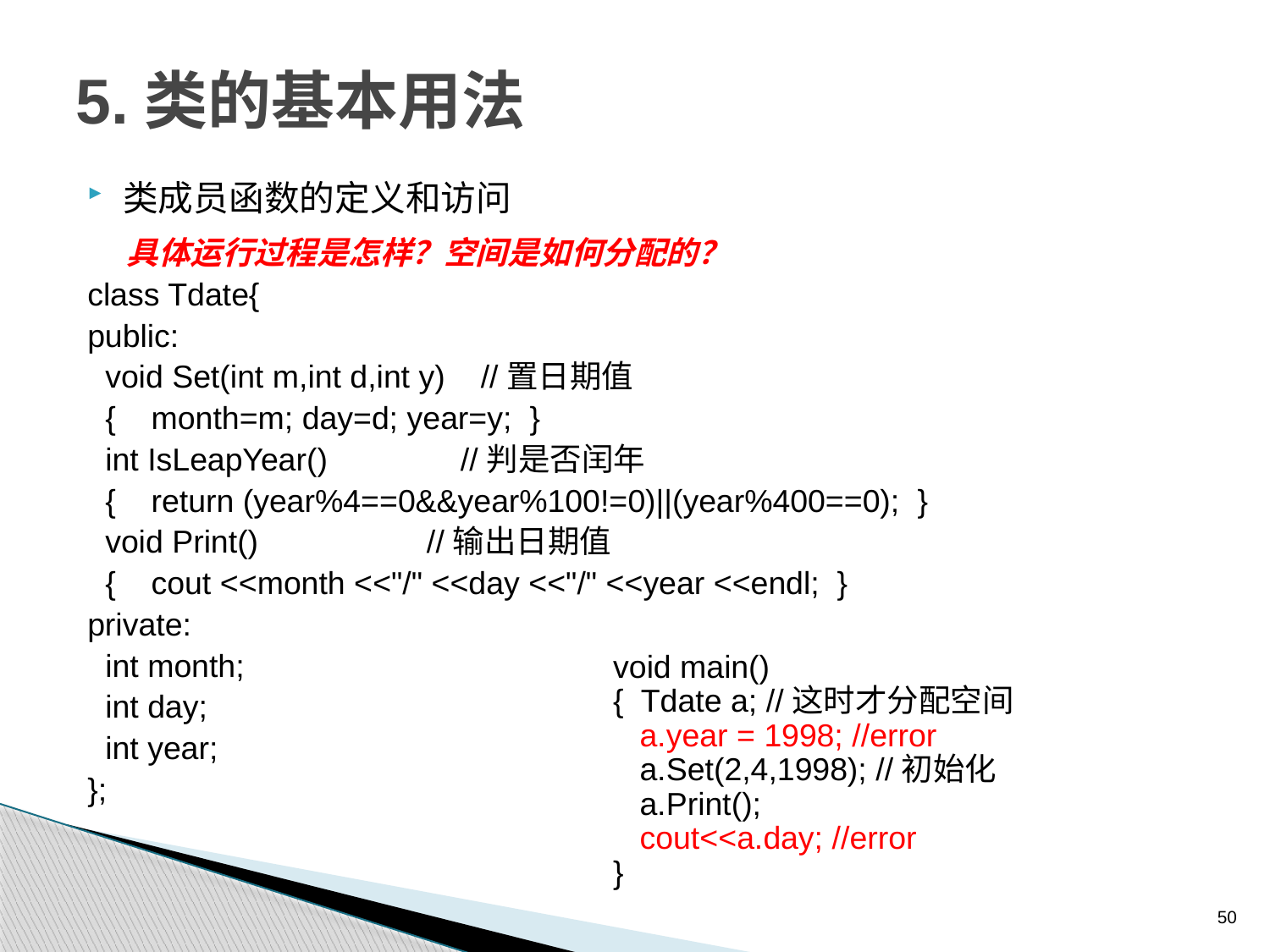

# 5.类的基本用法
类成员函数的定义和访问
具体运行过程是怎样？空间是如何分配的？
class Tdate{
public:
  void Set(int m,int d,int y)    //置日期值
  {    month=m; day=d; year=y;  }
  int IsLeapYear()               //判是否闰年
  {    return (year%4==0&&year%100!=0)||(year%400==0);  }
  void Print()                   //输出日期值
  {    cout <<month <<"/" <<day <<"/" <<year <<endl;  }
private:
  int month;
  int day;
  int year;
};

void main()
{  Tdate a; //这时才分配空间
   a.year = 1998; //error
   a.Set(2,4,1998); //初始化
   a.Print();
   cout<<a.day; //error
}
50